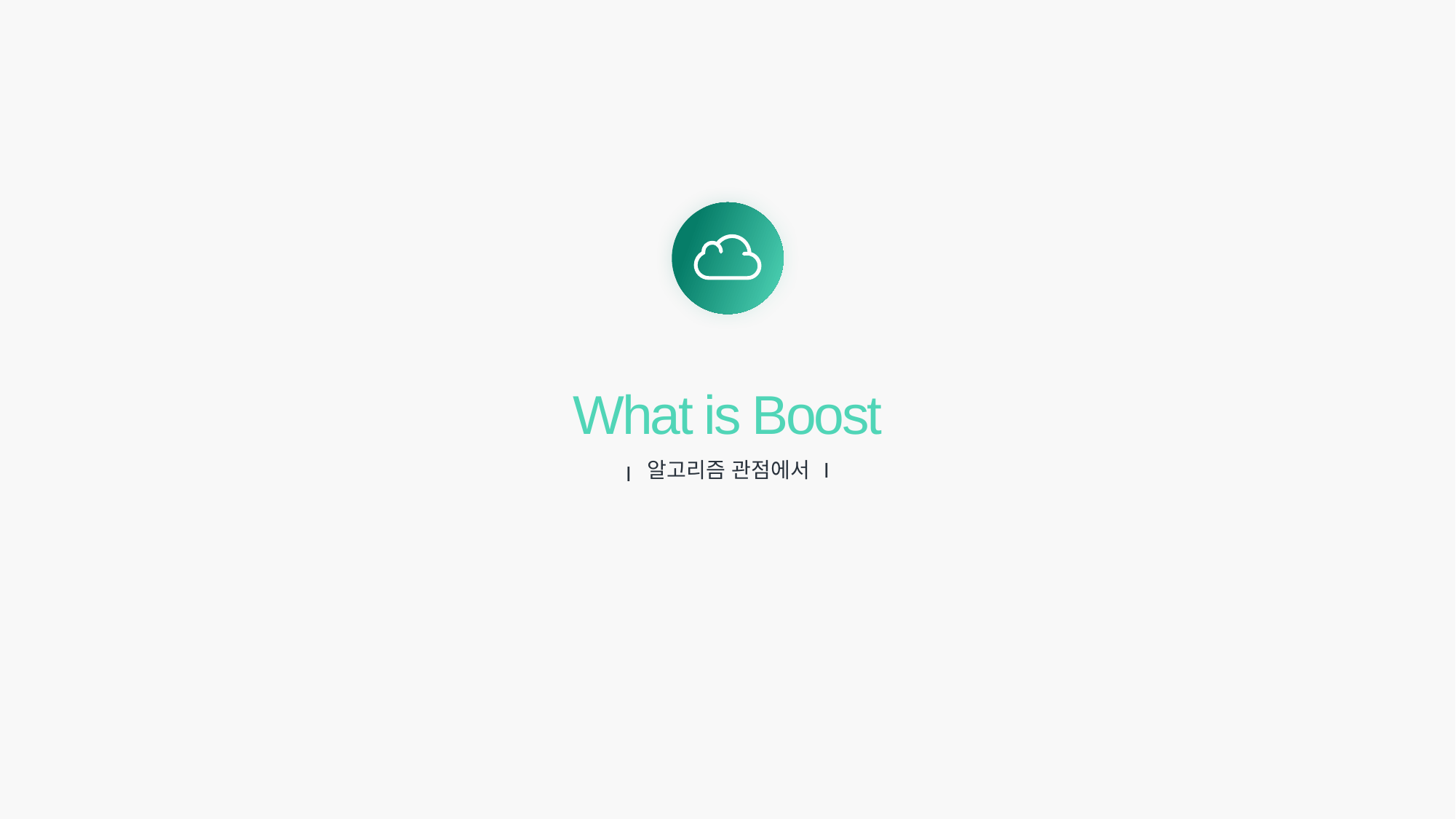

What is Boost
알고리즘 관점에서
I
I